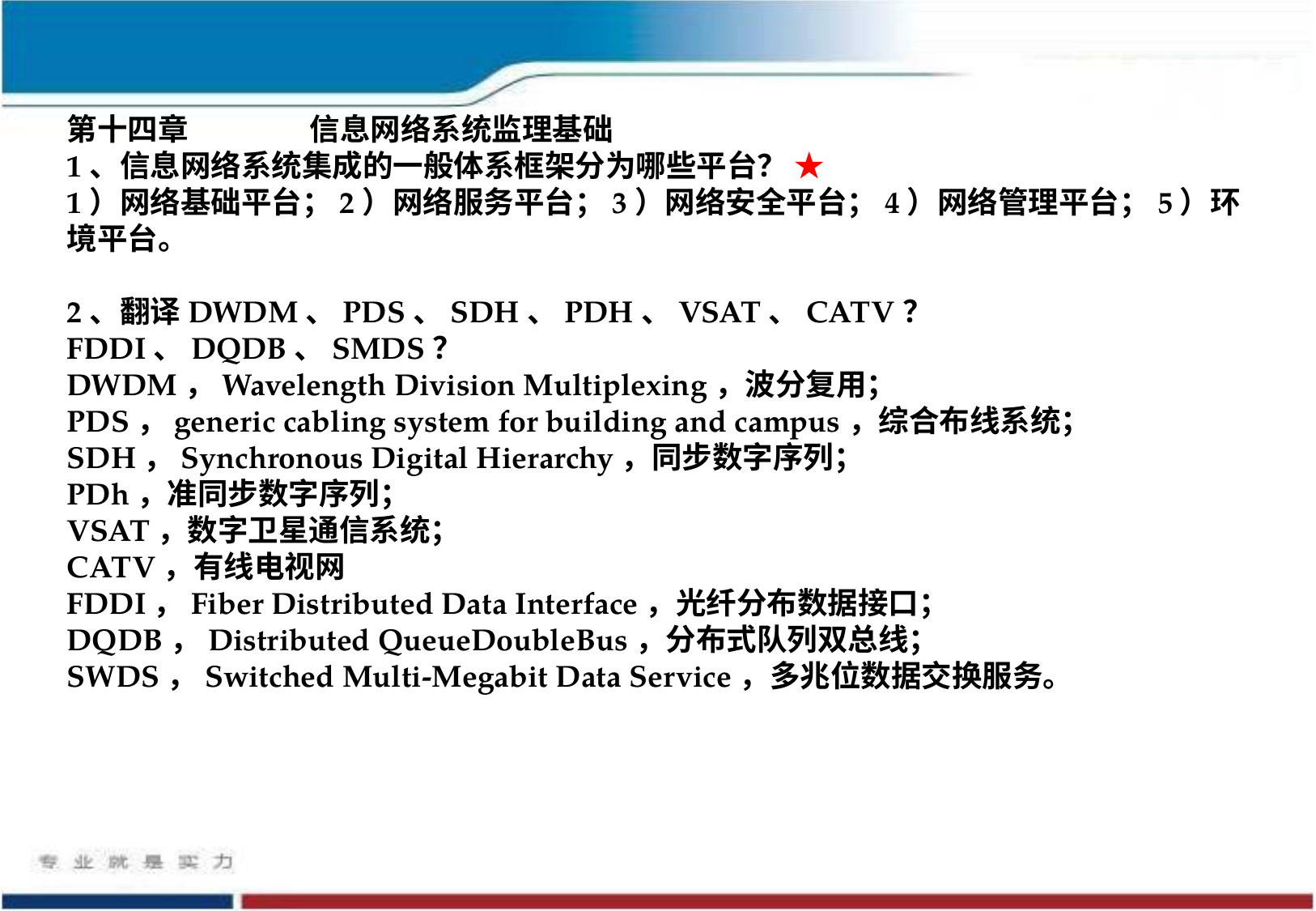

第十四章	信息网络系统监理基础
1、信息网络系统集成的一般体系框架分为哪些平台？ ★
1）网络基础平台；2）网络服务平台；3）网络安全平台；4）网络管理平台；5）环境平台。

2、翻译DWDM、PDS、SDH、PDH、VSAT、CATV？FDDI、DQDB、SMDS？
DWDM，Wavelength Division Multiplexing，波分复用；
PDS，generic cabling system for building and campus，综合布线系统；
SDH，Synchronous Digital Hierarchy，同步数字序列；
PDh，准同步数字序列；
VSAT，数字卫星通信系统；
CATV，有线电视网
FDDI，Fiber Distributed Data Interface，光纤分布数据接口；
DQDB，Distributed QueueDoubleBus，分布式队列双总线；
SWDS，Switched Multi-Megabit Data Service，多兆位数据交换服务。